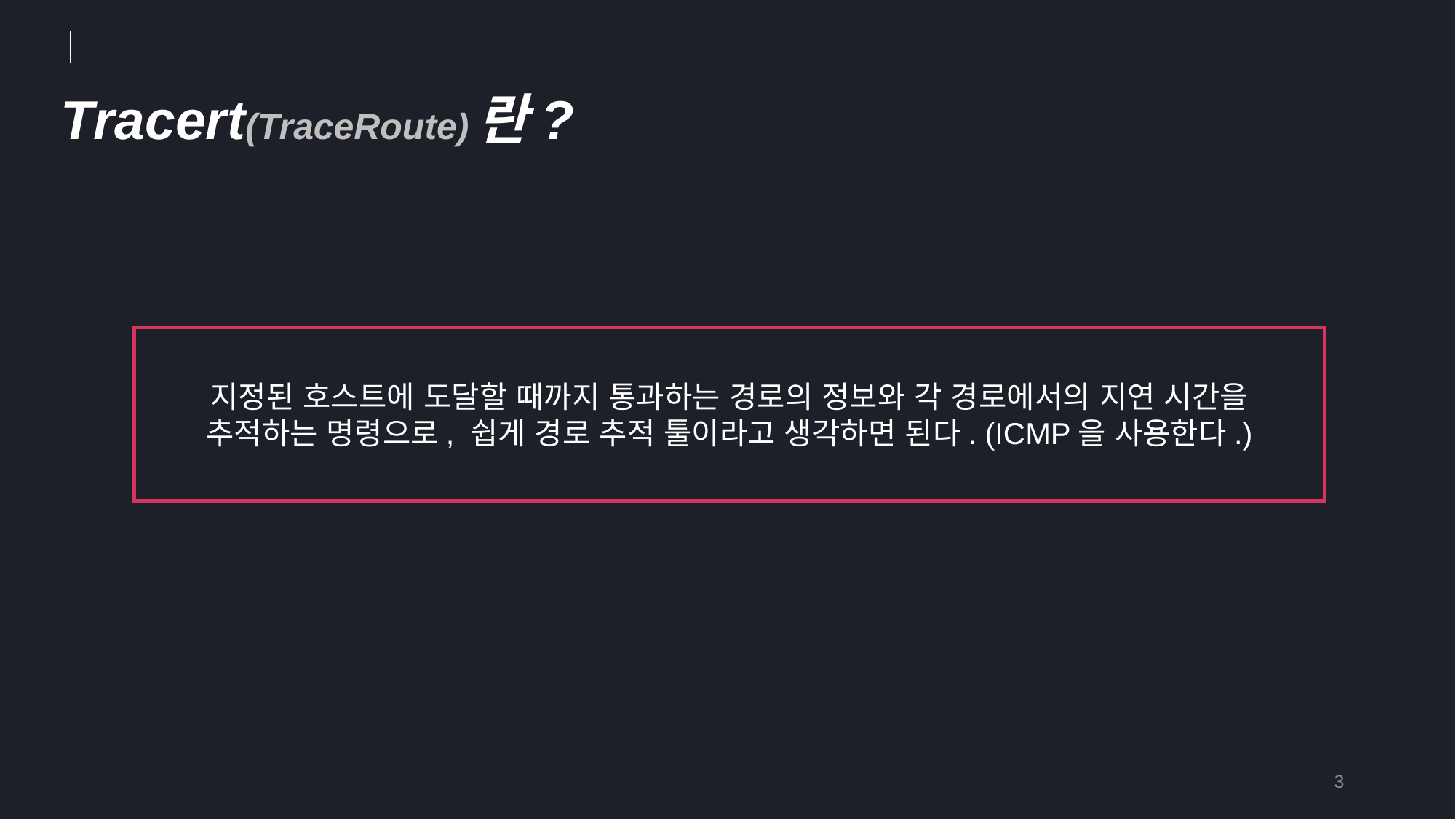

Tracert(TraceRoute)란?

지정된 호스트에 도달할 때까지 통과하는 경로의 정보와 각 경로에서의 지연 시간을 추적하는 명령으로, 쉽게 경로 추적 툴이라고 생각하면 된다. (ICMP을 사용한다.)
3